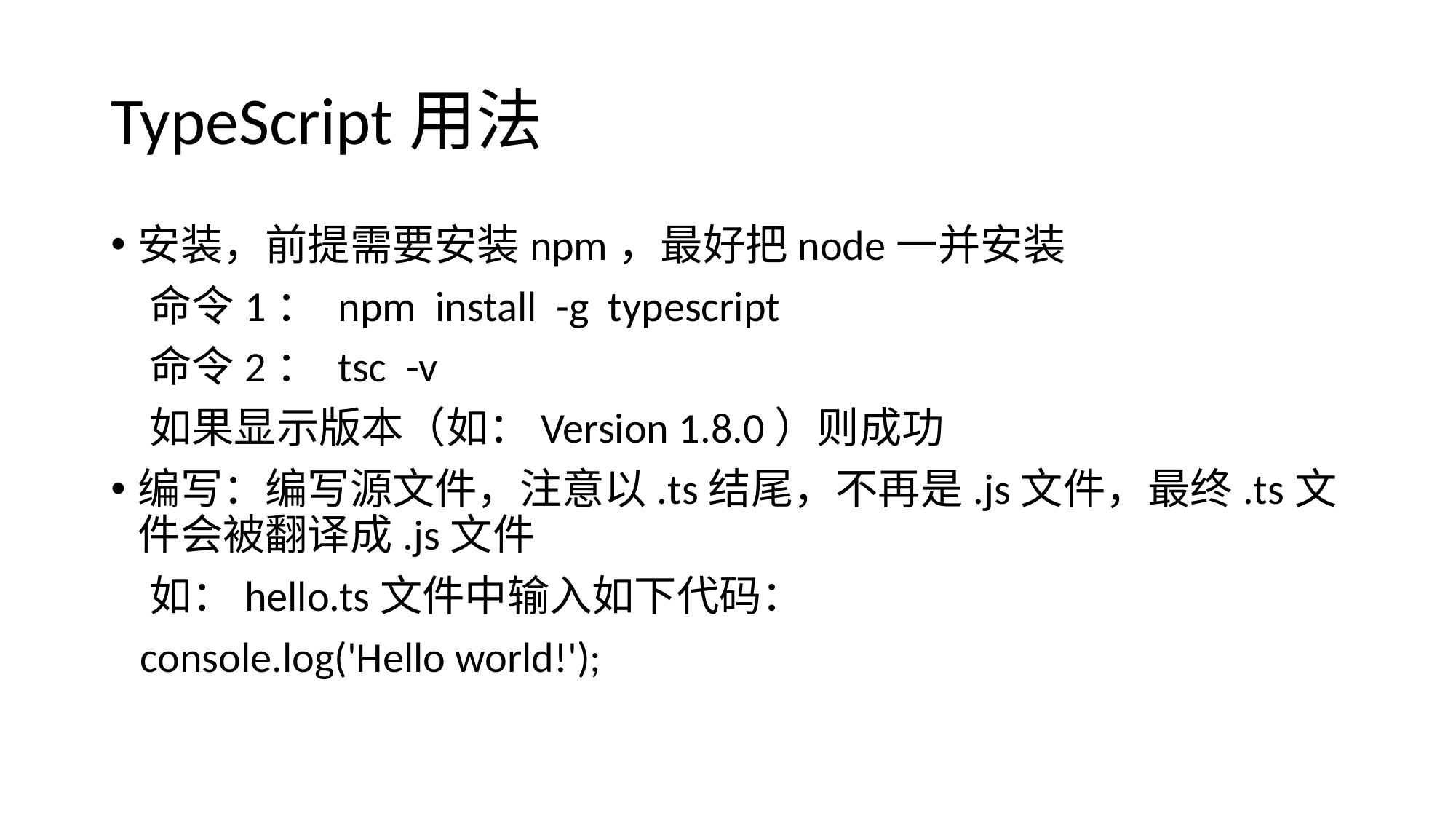

# TypeScript用法
安装，前提需要安装npm，最好把node一并安装
   命令1： npm  install  -g  typescript
   命令2： tsc  -v
   如果显示版本（如：Version 1.8.0）则成功
编写：编写源文件，注意以.ts结尾，不再是.js文件，最终.ts文件会被翻译成.js文件
   如：hello.ts文件中输入如下代码：
   console.log('Hello world!');